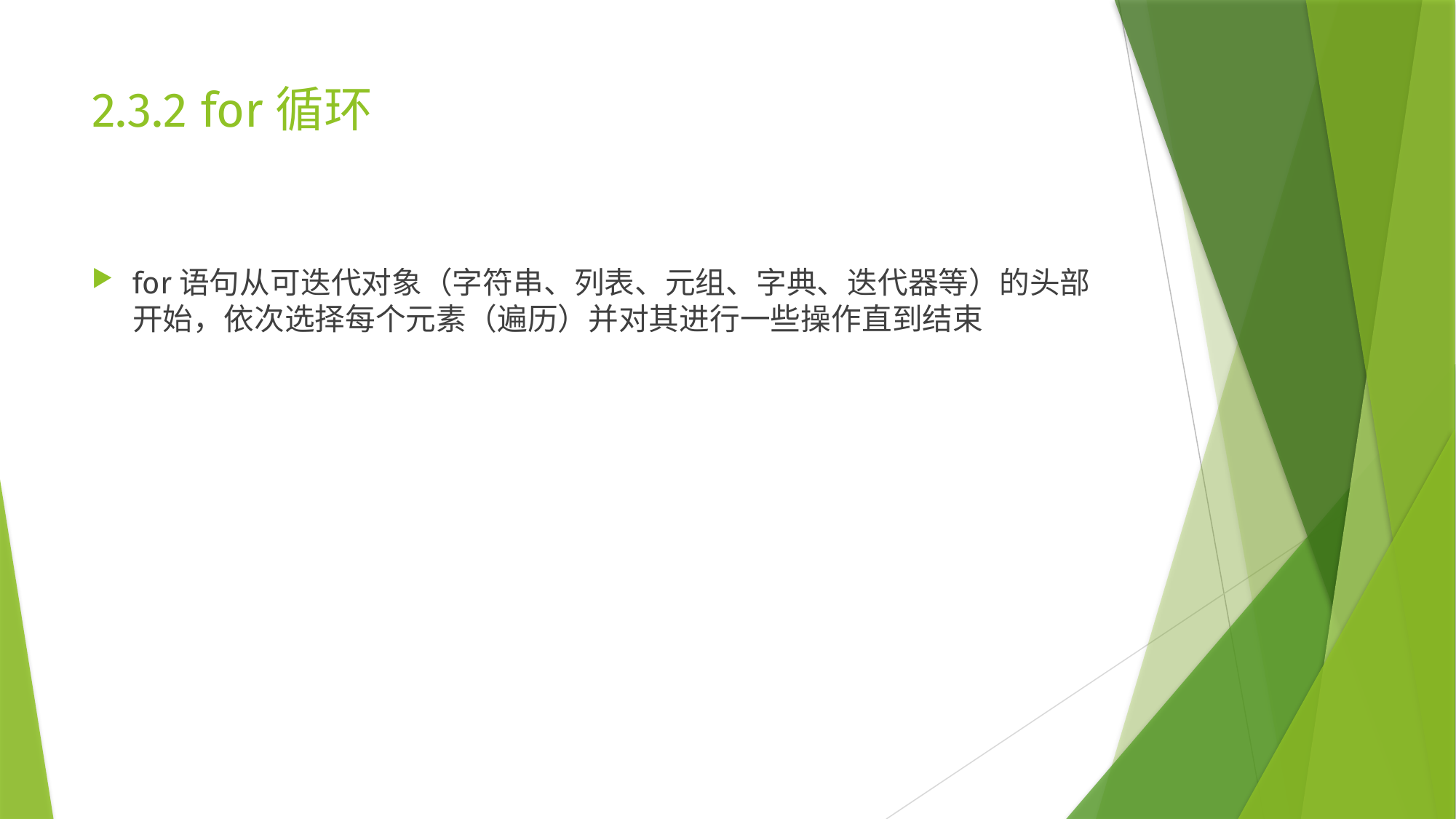

# 2.3.2	for循环
for语句从可迭代对象（字符串、列表、元组、字典、迭代器等）的头部开始，依次选择每个元素（遍历）并对其进行一些操作直到结束